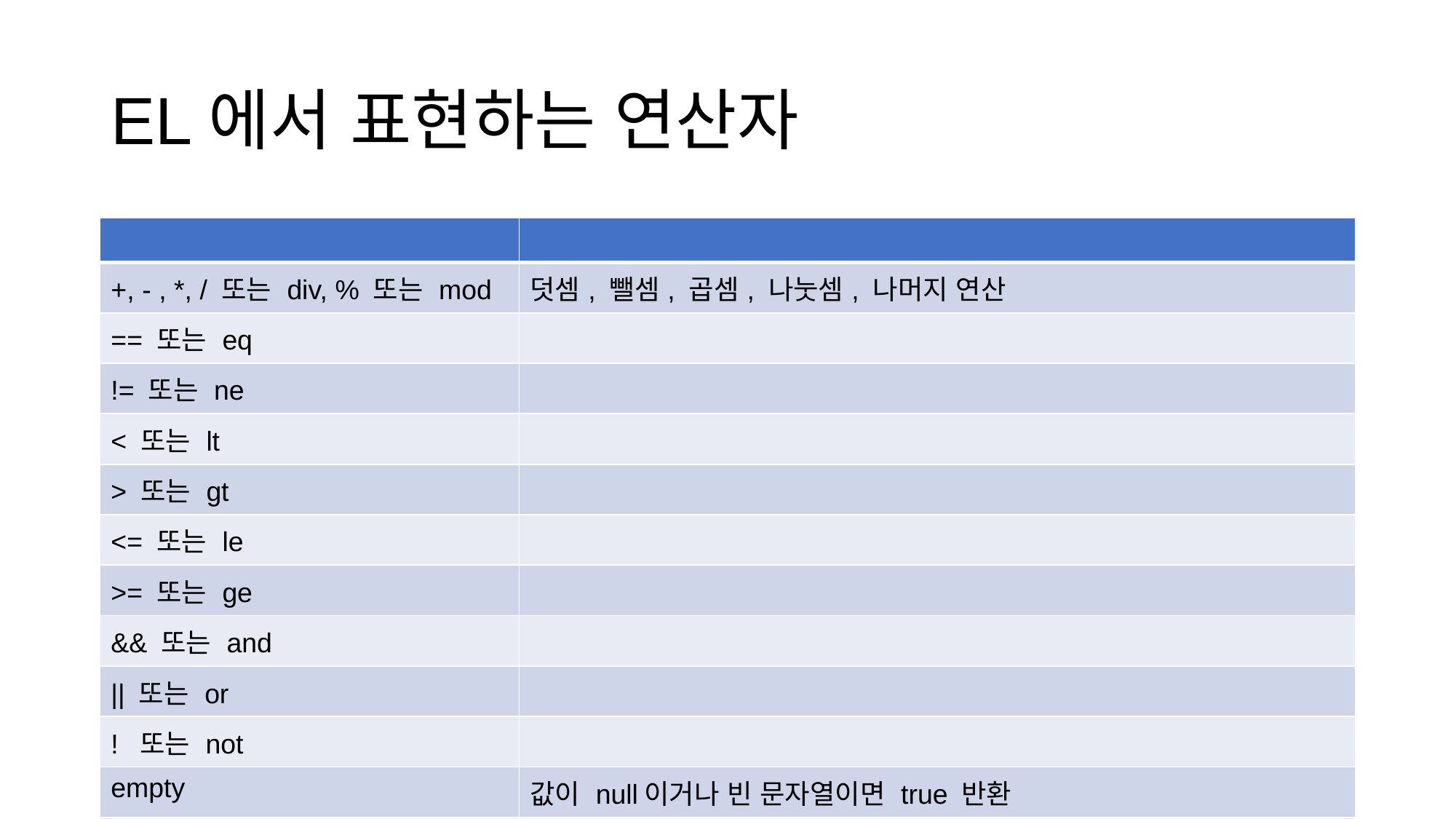

# EL에서 표현하는 연산자
|  |  |
| --- | --- |
| +, - , \*, / 또는 div, % 또는 mod | 덧셈, 뺄셈, 곱셈, 나눗셈, 나머지 연산 |
| == 또는 eq |  |
| != 또는 ne |  |
| < 또는 lt |  |
| > 또는 gt |  |
| <= 또는 le |  |
| >= 또는 ge |  |
| && 또는 and |  |
| || 또는 or |  |
| ! 또는 not |  |
| empty | 값이 null이거나 빈 문자열이면 true 반환 |
|  |  |